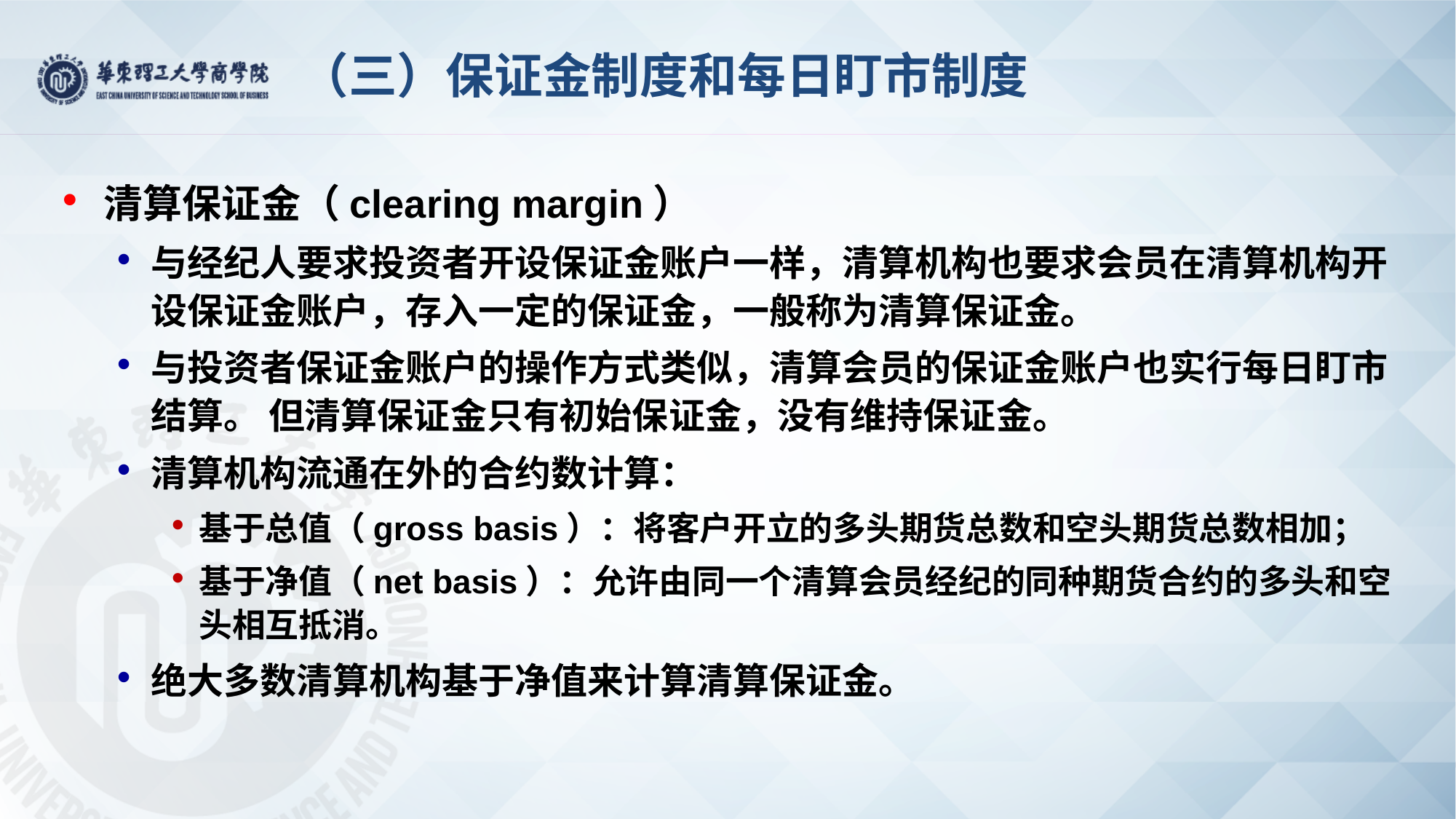

# （三）保证金制度和每日盯市制度
清算保证金（clearing margin）
与经纪人要求投资者开设保证金账户一样，清算机构也要求会员在清算机构开设保证金账户，存入一定的保证金，一般称为清算保证金。
与投资者保证金账户的操作方式类似，清算会员的保证金账户也实行每日盯市结算。 但清算保证金只有初始保证金，没有维持保证金。
清算机构流通在外的合约数计算：
基于总值（gross basis）：将客户开立的多头期货总数和空头期货总数相加；
基于净值（net basis）：允许由同一个清算会员经纪的同种期货合约的多头和空头相互抵消。
绝大多数清算机构基于净值来计算清算保证金。